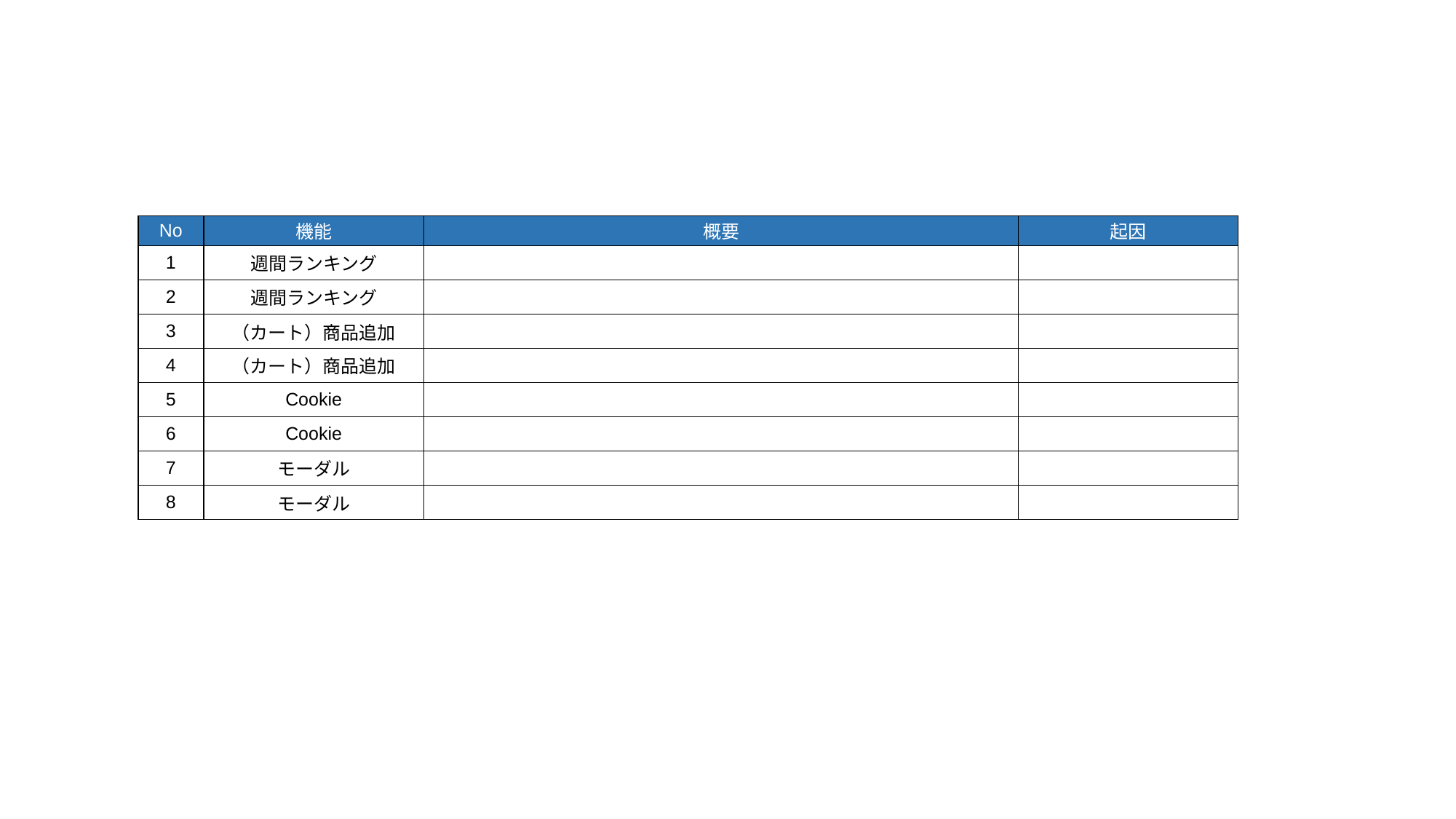

#
| No | 機能 | 概要 | 起因 |
| --- | --- | --- | --- |
| 1 | 週間ランキング |  |  |
| 2 | 週間ランキング |  |  |
| 3 | （カート）商品追加 |  |  |
| 4 | （カート）商品追加 |  |  |
| 5 | Cookie |  |  |
| 6 | Cookie |  |  |
| 7 | モーダル |  |  |
| 8 | モーダル |  |  |